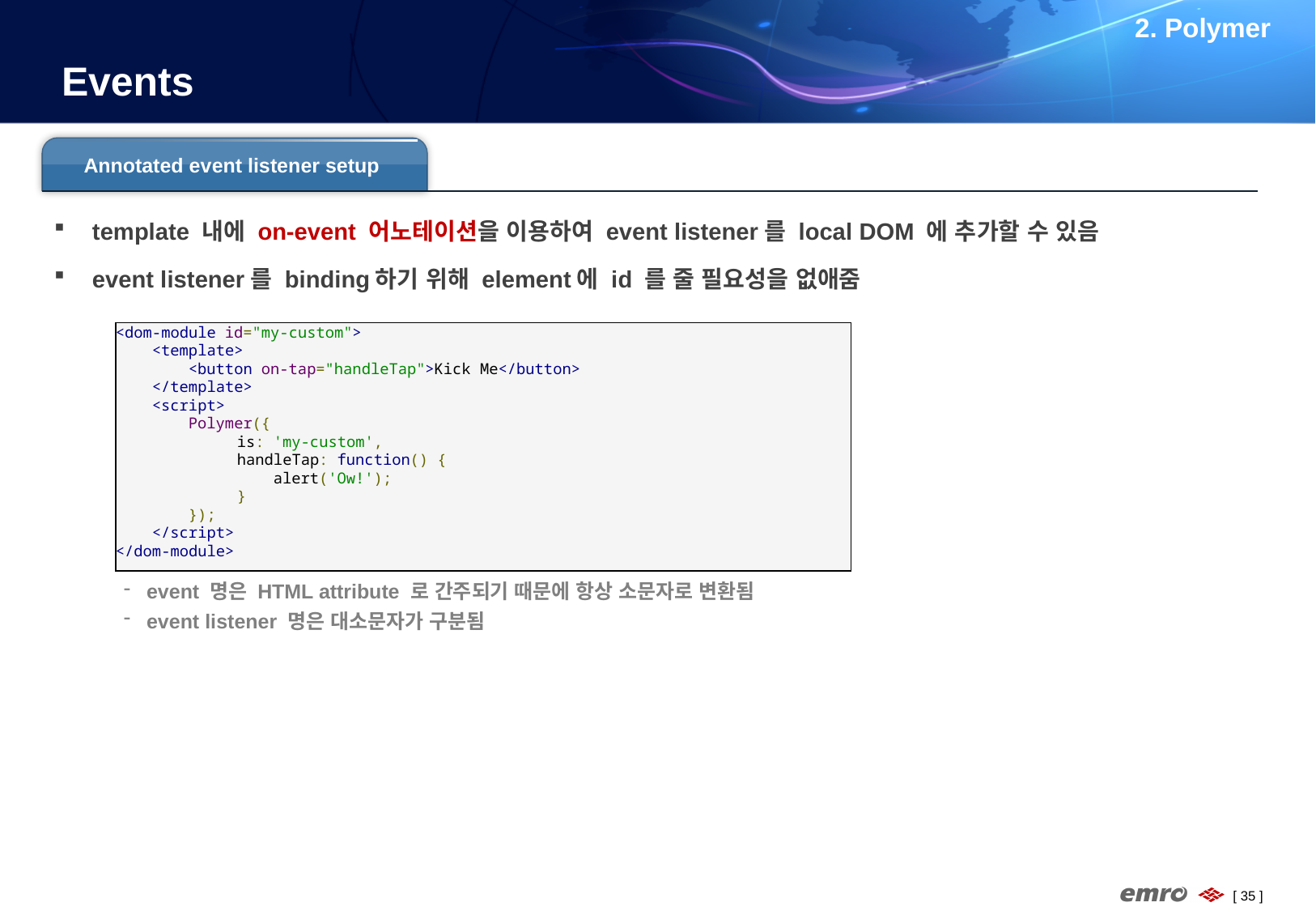

2. Polymer
# Events

Annotated event listener setup
template 내에 on-event 어노테이션을 이용하여 event listener를 local DOM 에 추가할 수 있음
event listener를 binding하기 위해 element에 id 를 줄 필요성을 없애줌
<dom-module id="my-custom">
    <template>
        <button on-tap="handleTap">Kick Me</button>
    </template>
    <script>
        Polymer({
	is: 'my-custom',
	handleTap: function() {
	    alert('Ow!');
	}
        });
    </script>
</dom-module>
event 명은 HTML attribute 로 간주되기 때문에 항상 소문자로 변환됨
event listener 명은 대소문자가 구분됨